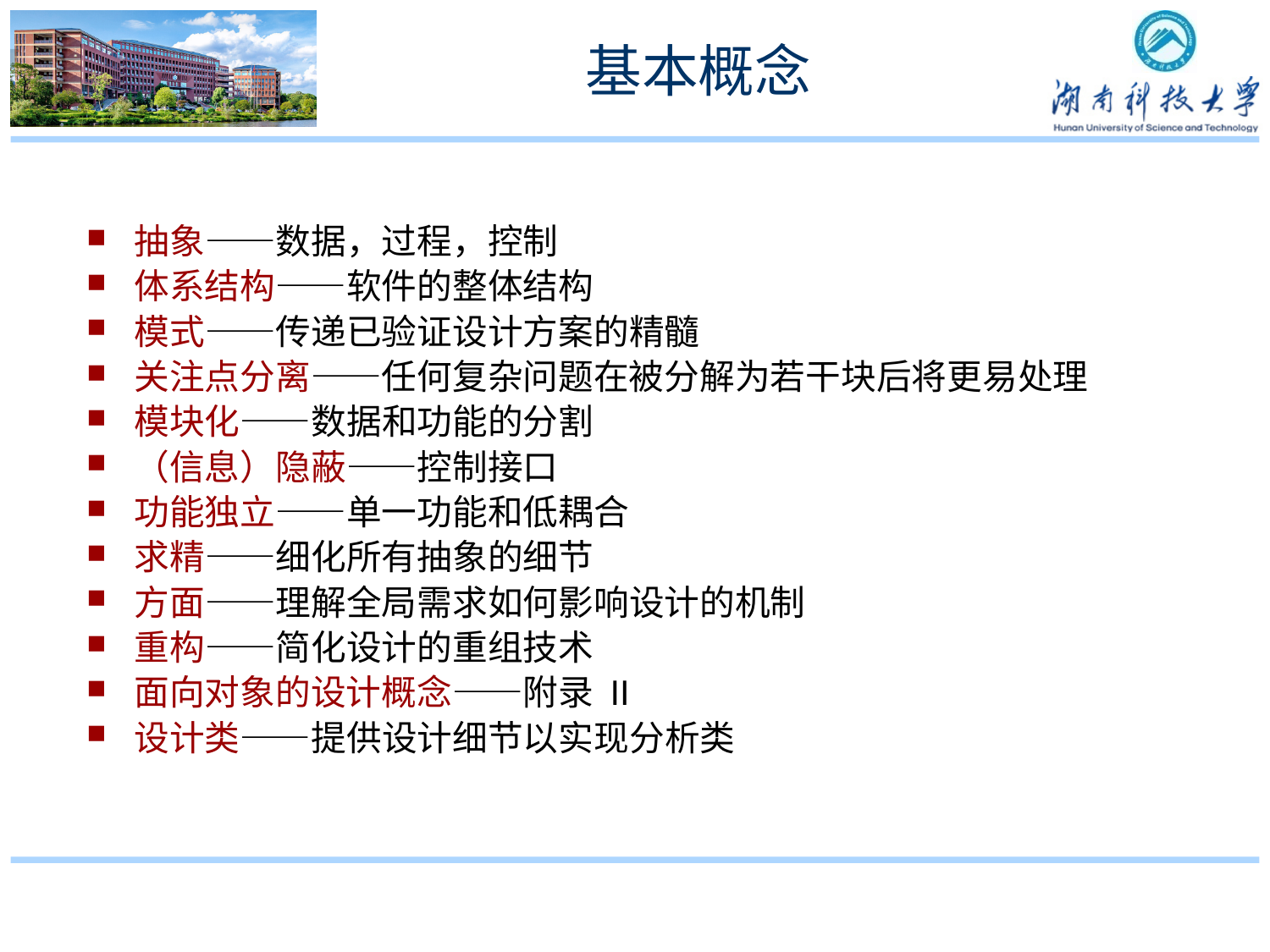

# 基本概念
抽象——数据，过程，控制
体系结构——软件的整体结构
模式——传递已验证设计方案的精髓
关注点分离——任何复杂问题在被分解为若干块后将更易处理
模块化——数据和功能的分割
（信息）隐蔽——控制接口
功能独立——单一功能和低耦合
求精——细化所有抽象的细节
方面——理解全局需求如何影响设计的机制
重构——简化设计的重组技术
面向对象的设计概念——附录 II
设计类——提供设计细节以实现分析类
8